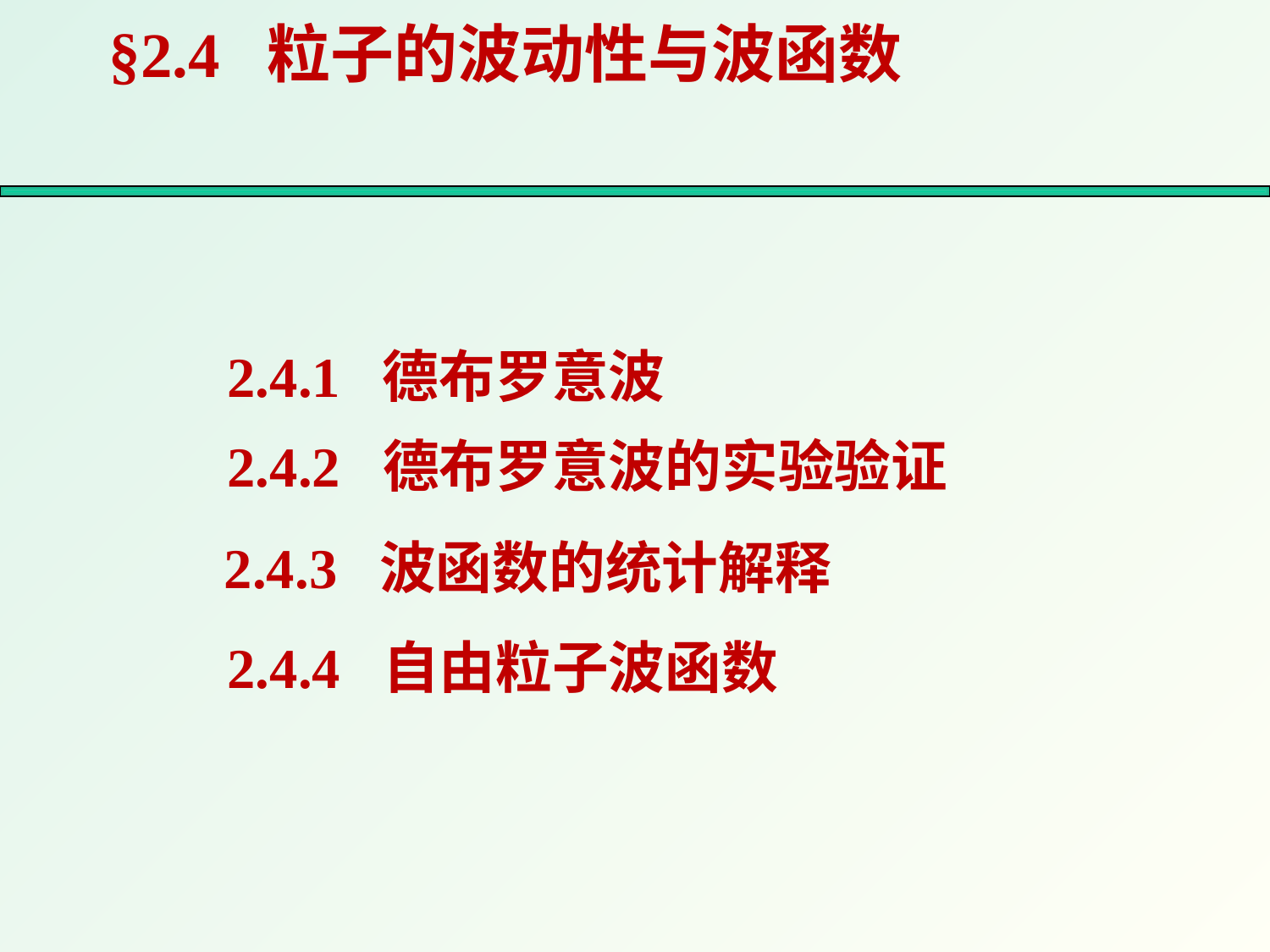

# §2.4  粒子的波动性与波函数

2.4.1  德布罗意波
2.4.2  德布罗意波的实验验证
2.4.3  波函数的统计解释
2.4.4  自由粒子波函数